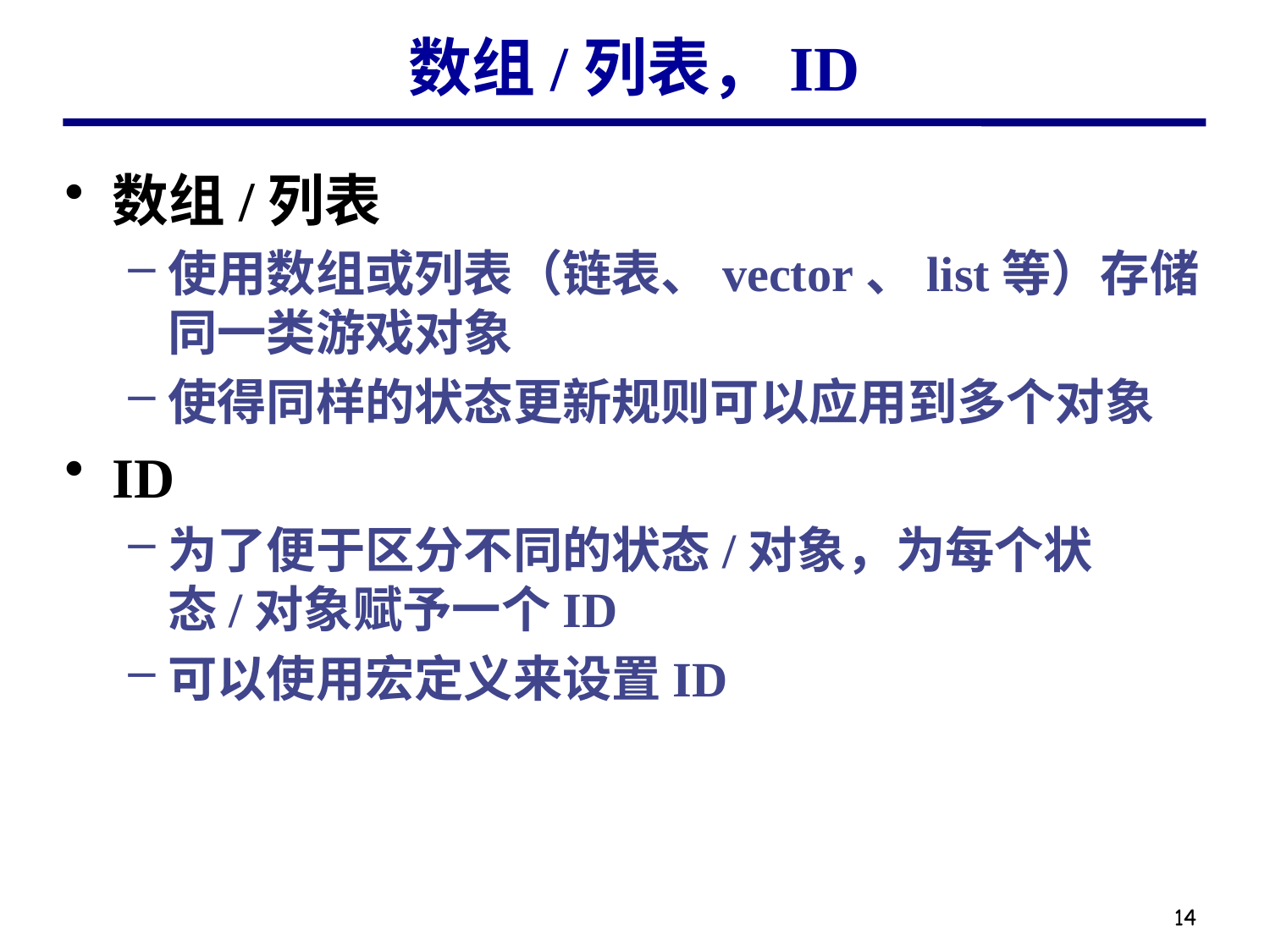

# 数组/列表，ID
数组/列表
使用数组或列表（链表、vector、list等）存储同一类游戏对象
使得同样的状态更新规则可以应用到多个对象
ID
为了便于区分不同的状态/对象，为每个状态/对象赋予一个ID
可以使用宏定义来设置ID